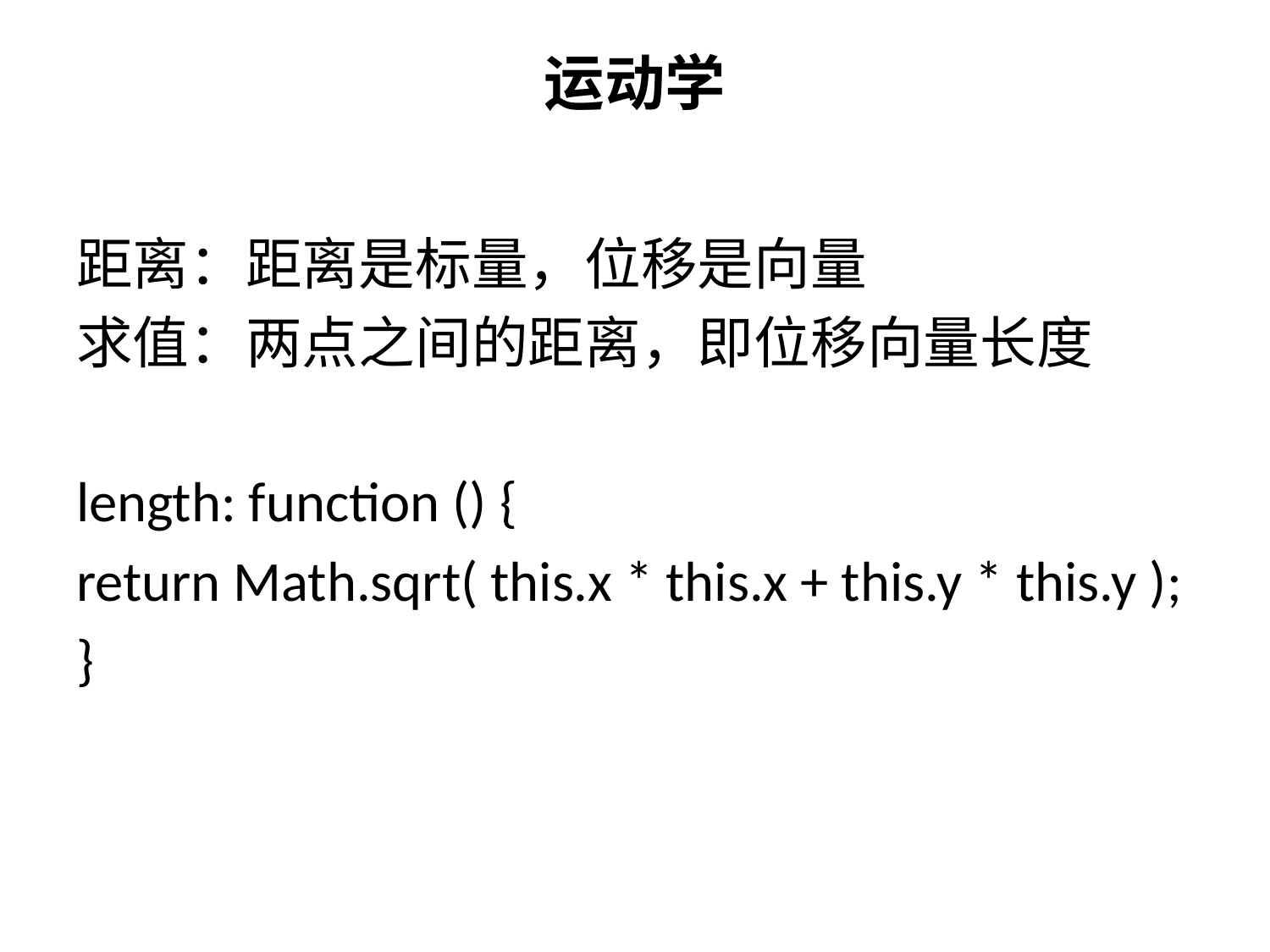

# 运动学
距离：距离是标量，位移是向量
求值：两点之间的距离，即位移向量长度

length: function () {
return Math.sqrt( this.x * this.x + this.y * this.y );
}